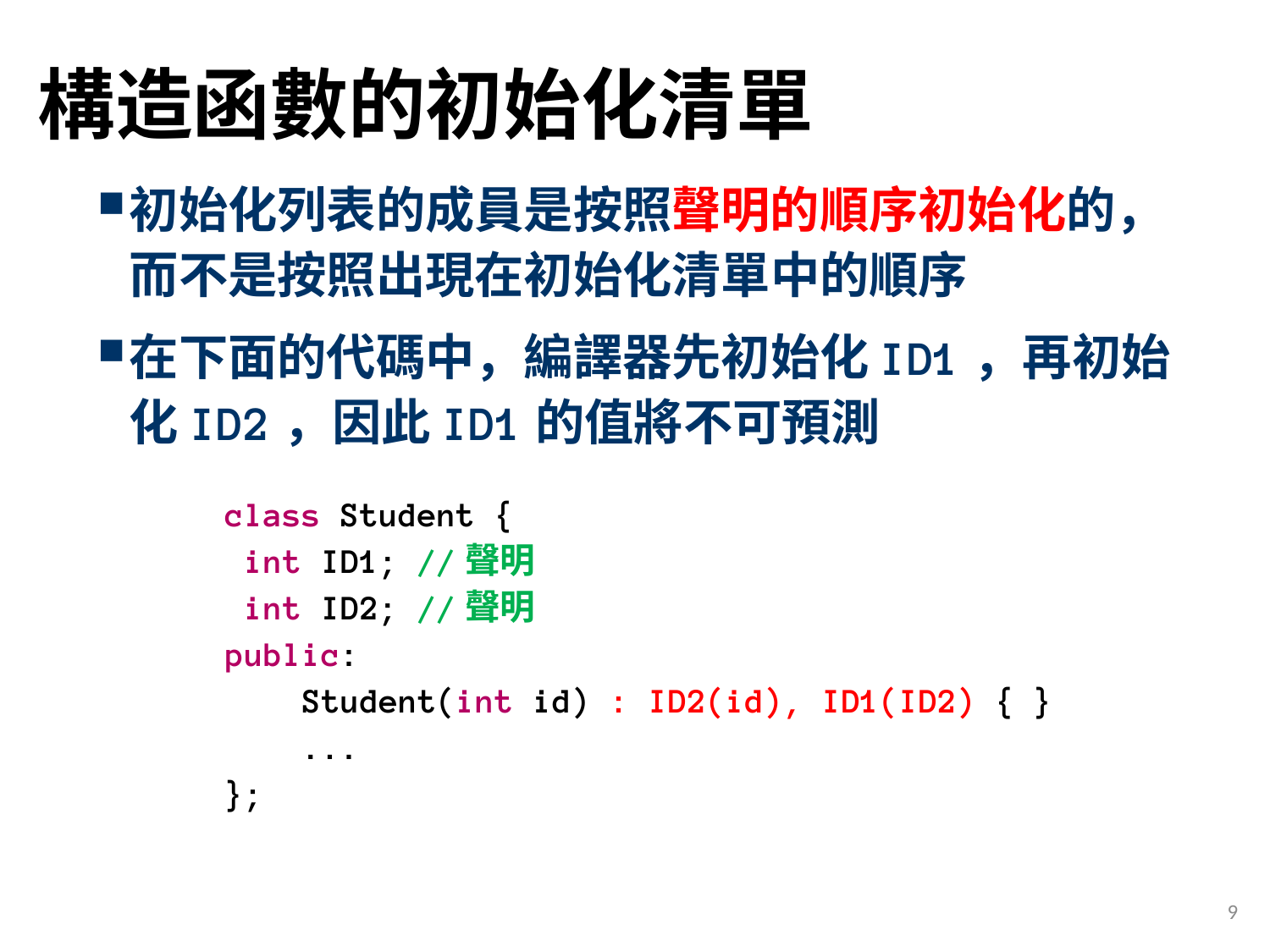

# 構造函數的初始化清單
初始化列表的成員是按照聲明的順序初始化的，而不是按照出現在初始化清單中的順序
在下面的代碼中，編譯器先初始化ID1，再初始化ID2，因此ID1的值將不可預測
class Student {
 int ID1; //聲明
 int ID2; //聲明
public:
    Student(int id) : ID2(id), ID1(ID2) { }
    ...
};
9